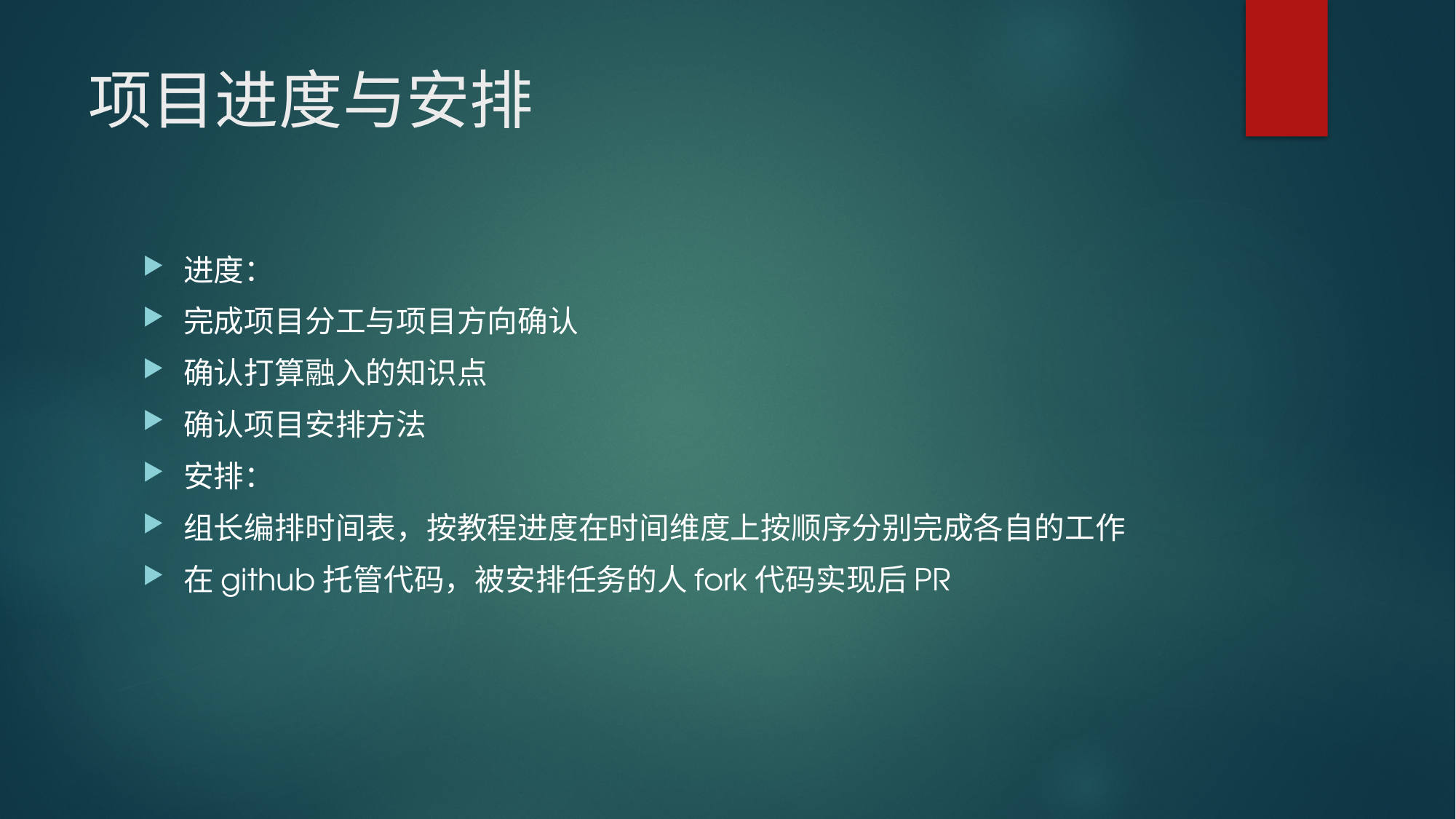

# 项目进度与安排
进度：
完成项目分工与项目方向确认
确认打算融入的知识点
确认项目安排方法
安排：
组长编排时间表，按教程进度在时间维度上按顺序分别完成各自的工作
在github托管代码，被安排任务的人fork代码实现后PR